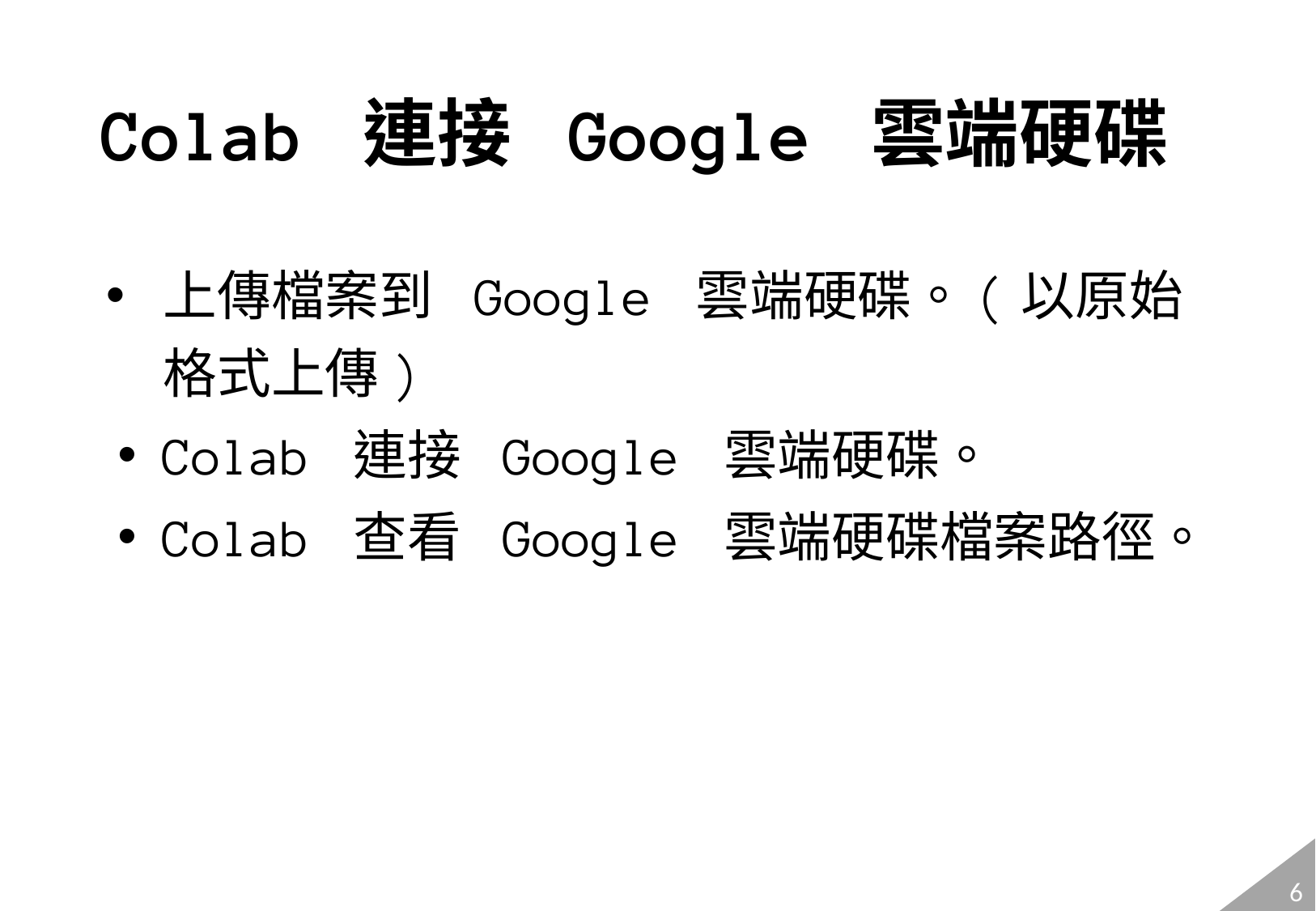

# Colab 連接 Google 雲端硬碟
上傳檔案到 Google 雲端硬碟。(以原始格式上傳)
Colab 連接 Google 雲端硬碟。
Colab 查看 Google 雲端硬碟檔案路徑。
6